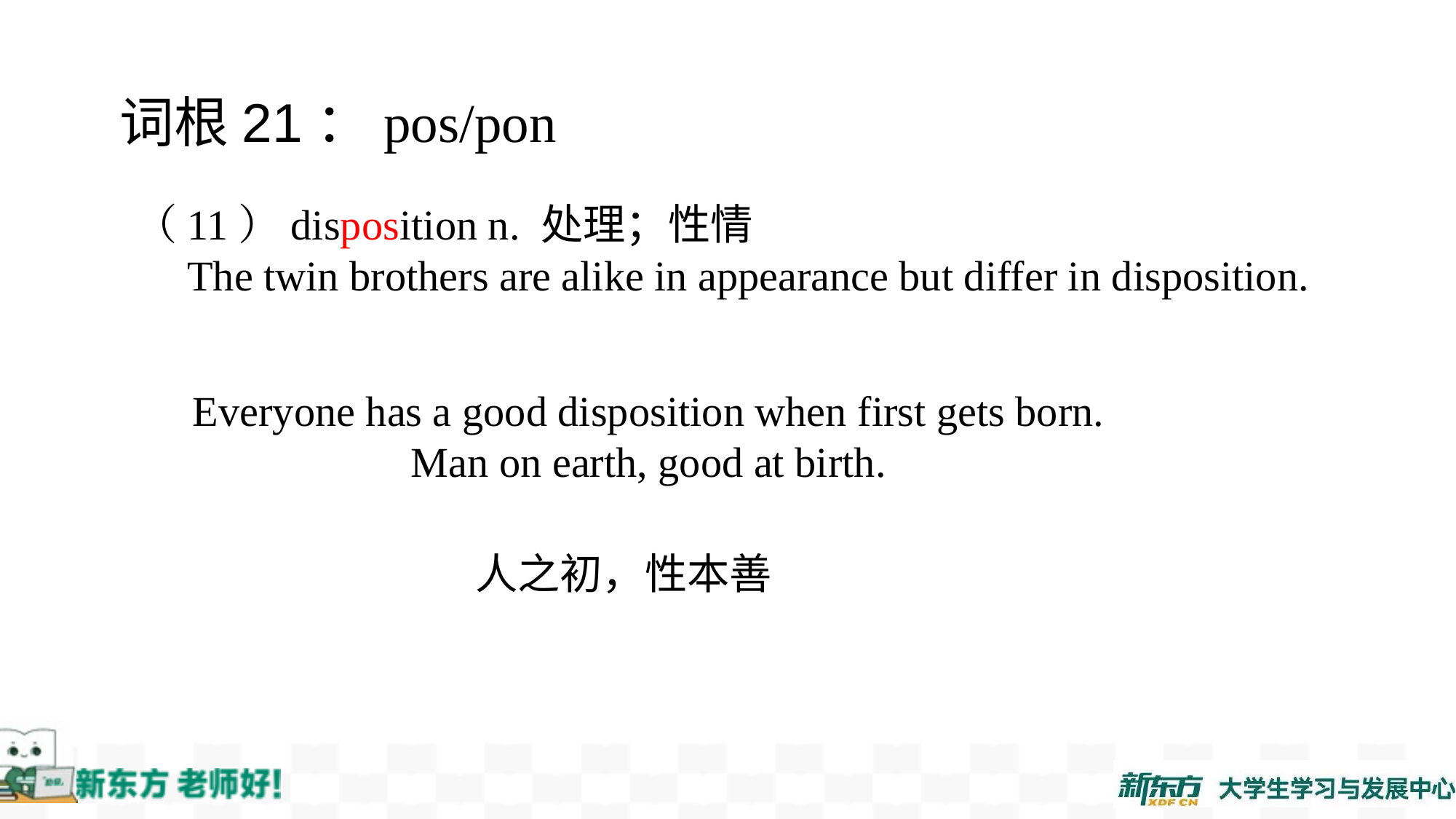

词根21：pos/pon
（11）disposition n. 处理；性情
     The twin brothers are alike in appearance but differ in disposition.

Everyone has a good disposition when first gets born.
Man on earth, good at birth.
人之初，性本善